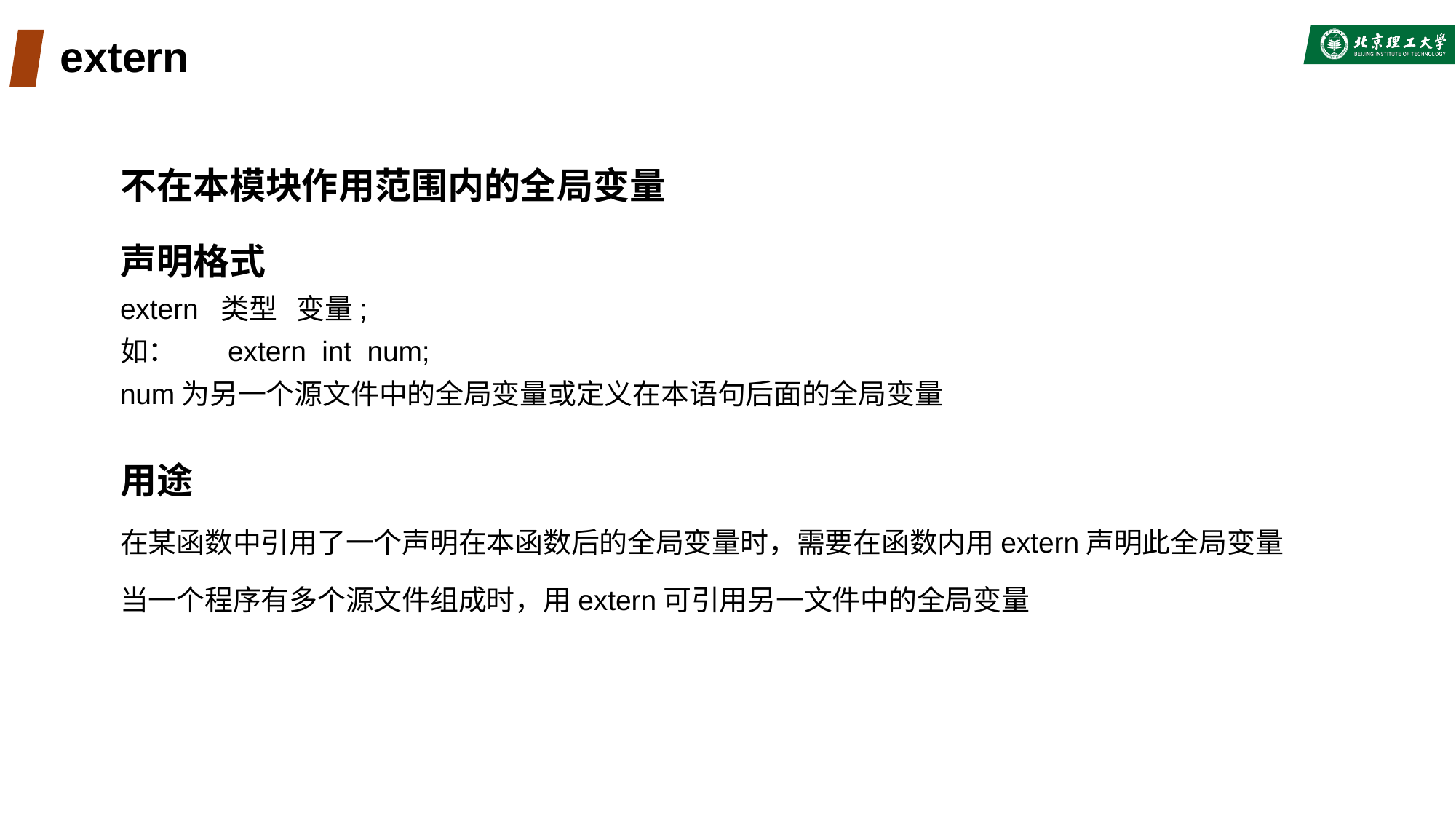

# extern
不在本模块作用范围内的全局变量
声明格式
extern  类型   变量;
如：       extern  int  num;
num为另一个源文件中的全局变量或定义在本语句后面的全局变量
用途
在某函数中引用了一个声明在本函数后的全局变量时，需要在函数内用extern声明此全局变量
当一个程序有多个源文件组成时，用extern可引用另一文件中的全局变量